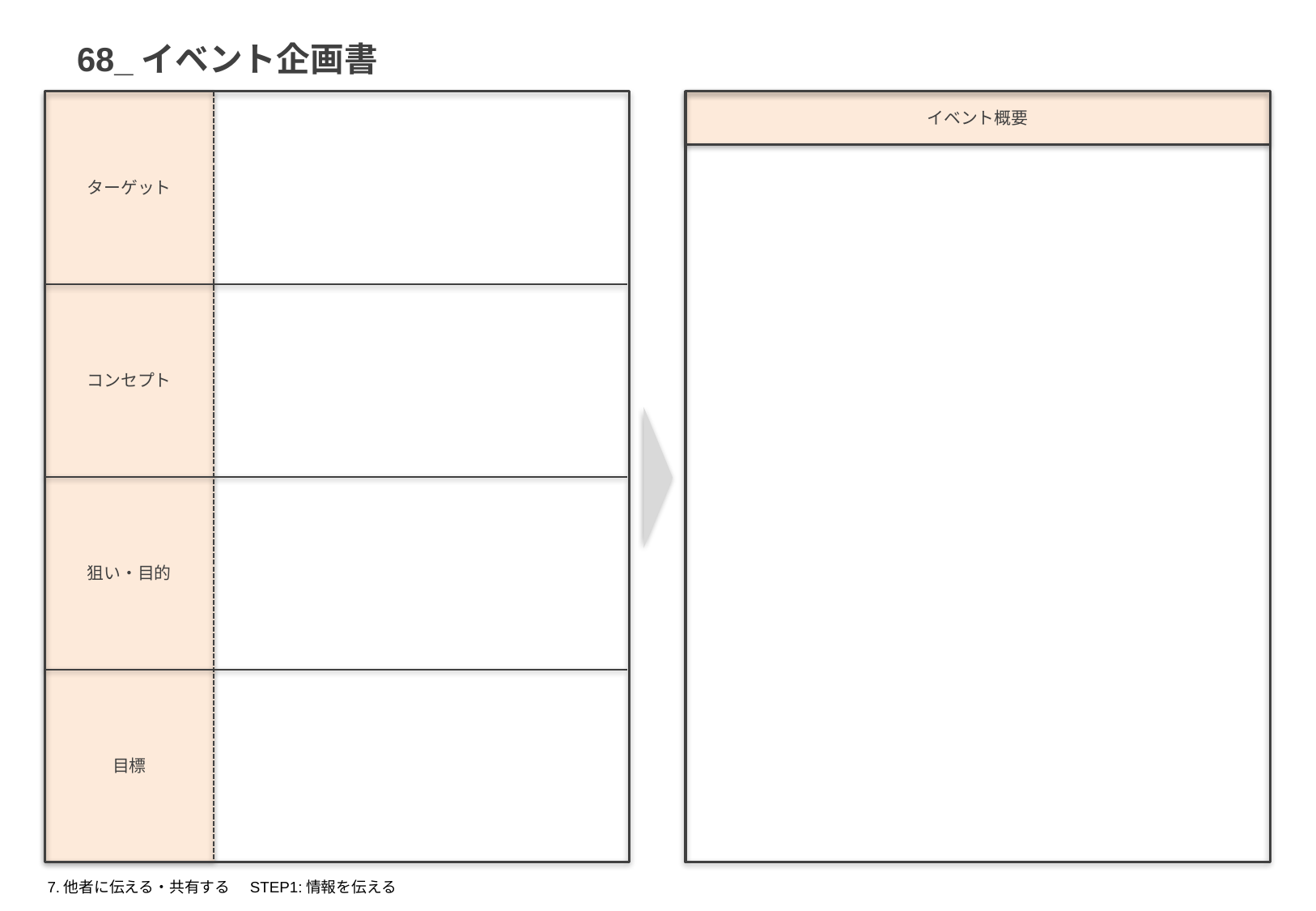

68_イベント企画書

イベント概要
ターゲット
コンセプト

狙い・目的
目標
7.他者に伝える・共有する
STEP1:情報を伝える